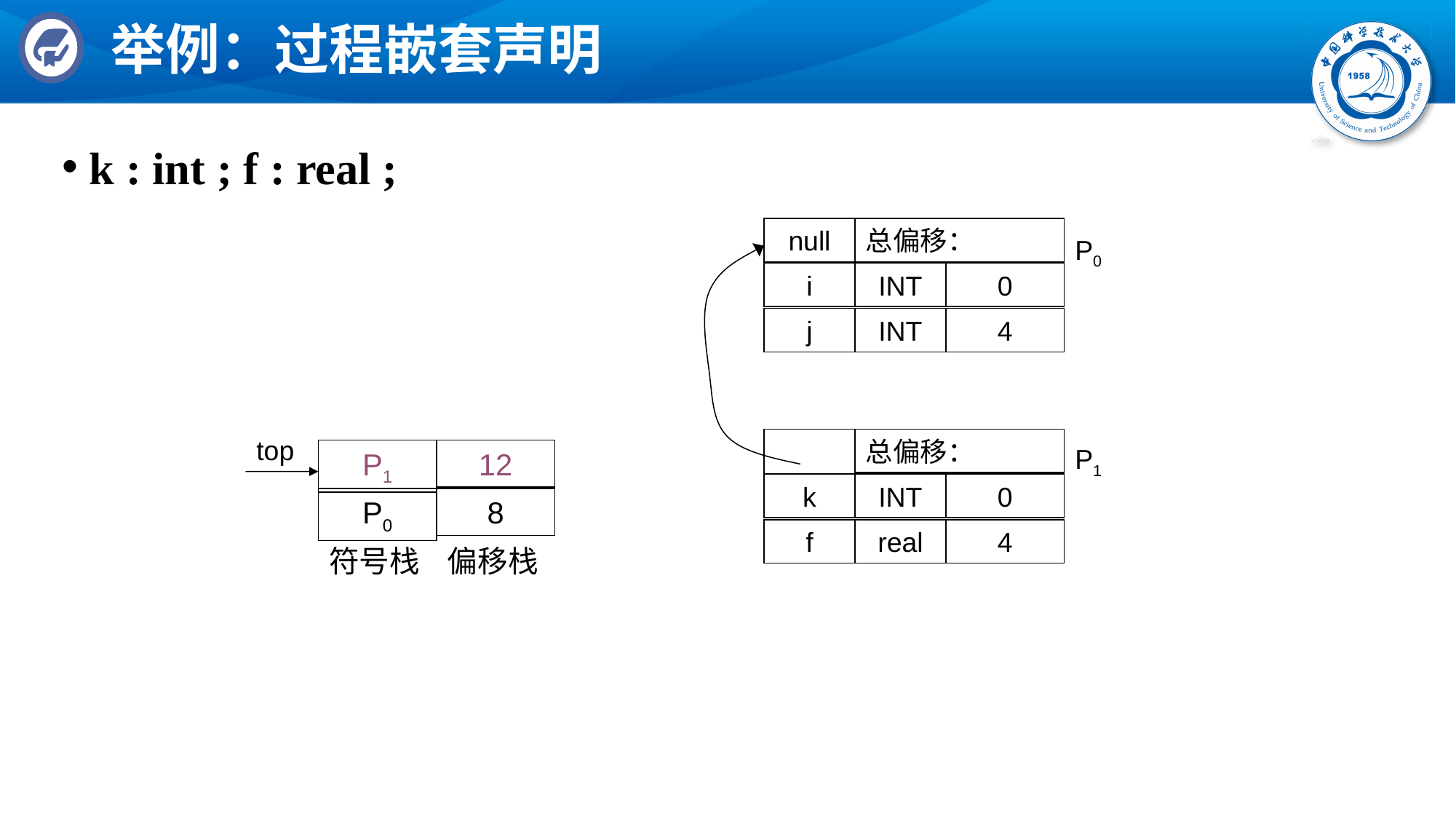

# 举例：过程嵌套声明
k : int ; f : real ;
null
总偏移：
P0

i
INT
0
j
INT
4
top

总偏移：
P1
P1
12

k
INT
0
P0
8
f
real
4
符号栈
偏移栈